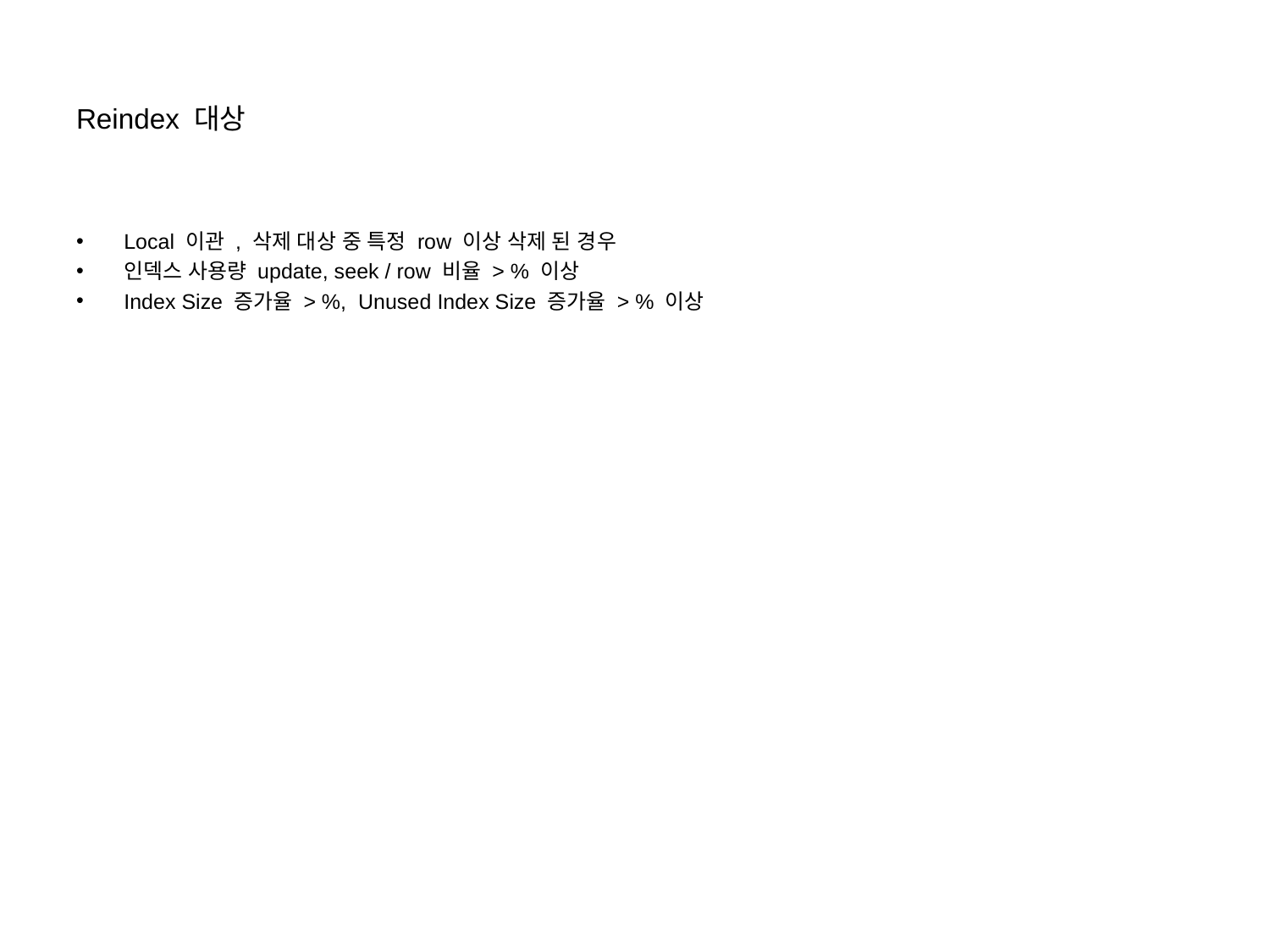

# Reindex 대상
Local 이관 , 삭제 대상 중 특정 row 이상 삭제 된 경우
인덱스 사용량 update, seek / row 비율 > % 이상
Index Size 증가율 > %,  Unused Index Size 증가율 > % 이상